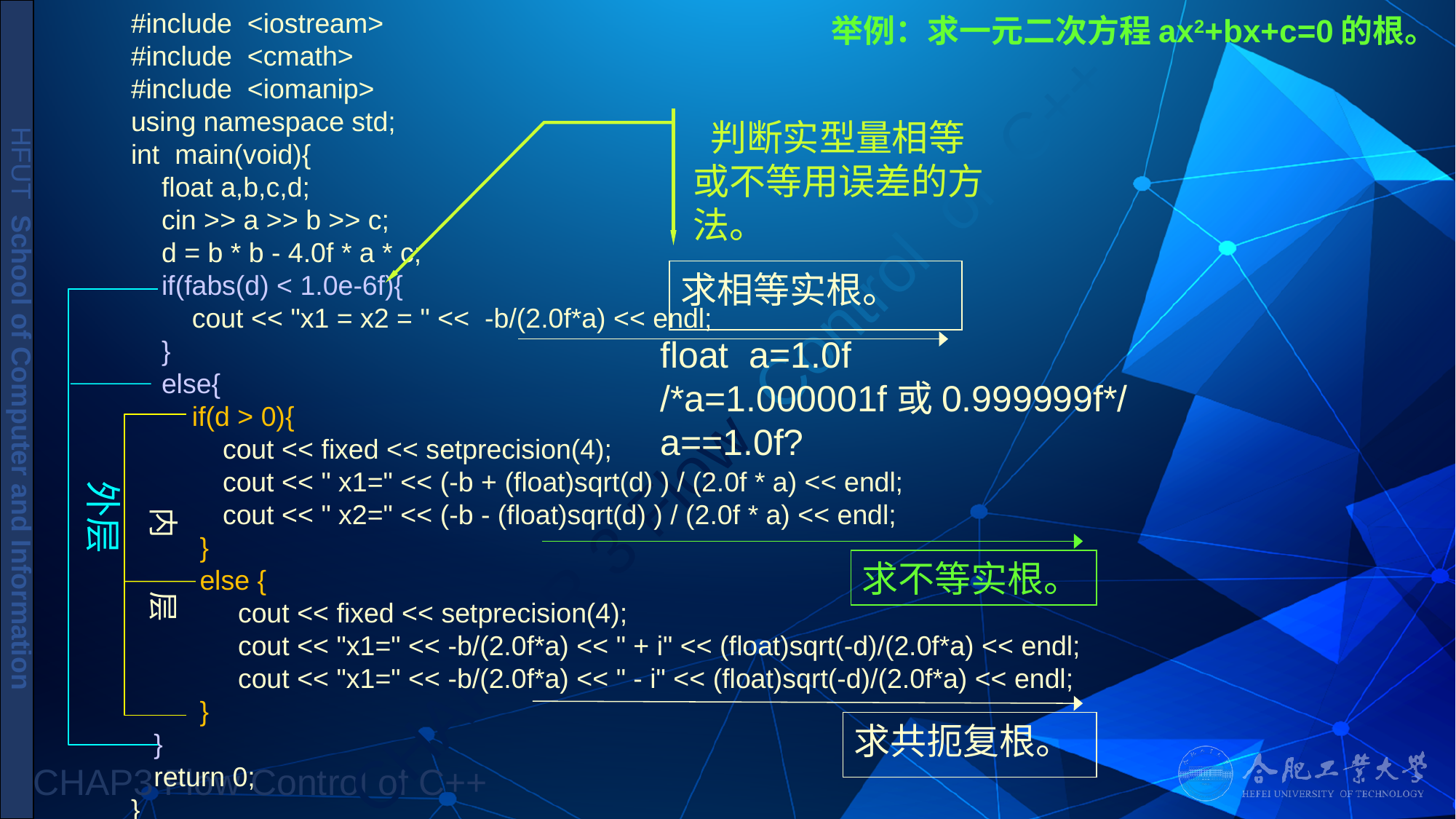

#include  <iostream>
#include  <cmath>
#include  <iomanip>
using namespace std;
int  main(void){
    float a,b,c,d;
    cin >> a >> b >> c;
    d = b * b - 4.0f * a * c;
    if(fabs(d) < 1.0e-6f){
        cout << "x1 = x2 = " <<  -b/(2.0f*a) << endl;
    }
    else{
        if(d > 0){
            cout << fixed << setprecision(4);
            cout << " x1=" << (-b + (float)sqrt(d) ) / (2.0f * a) << endl;
            cout << " x2=" << (-b - (float)sqrt(d) ) / (2.0f * a) << endl;
         }
         else {
              cout << fixed << setprecision(4);
              cout << "x1=" << -b/(2.0f*a) << " + i" << (float)sqrt(-d)/(2.0f*a) << endl;
              cout << "x1=" << -b/(2.0f*a) << " - i" << (float)sqrt(-d)/(2.0f*a) << endl;
         }
   }
   return 0;
}
# 举例：求一元二次方程ax2+bx+c=0的根。
 判断实型量相等或不等用误差的方法。
求相等实根。

外层
float  a=1.0f
/*a=1.000001f或0.999999f*/
a==1.0f?

内        层
求不等实根。

求共扼复根。